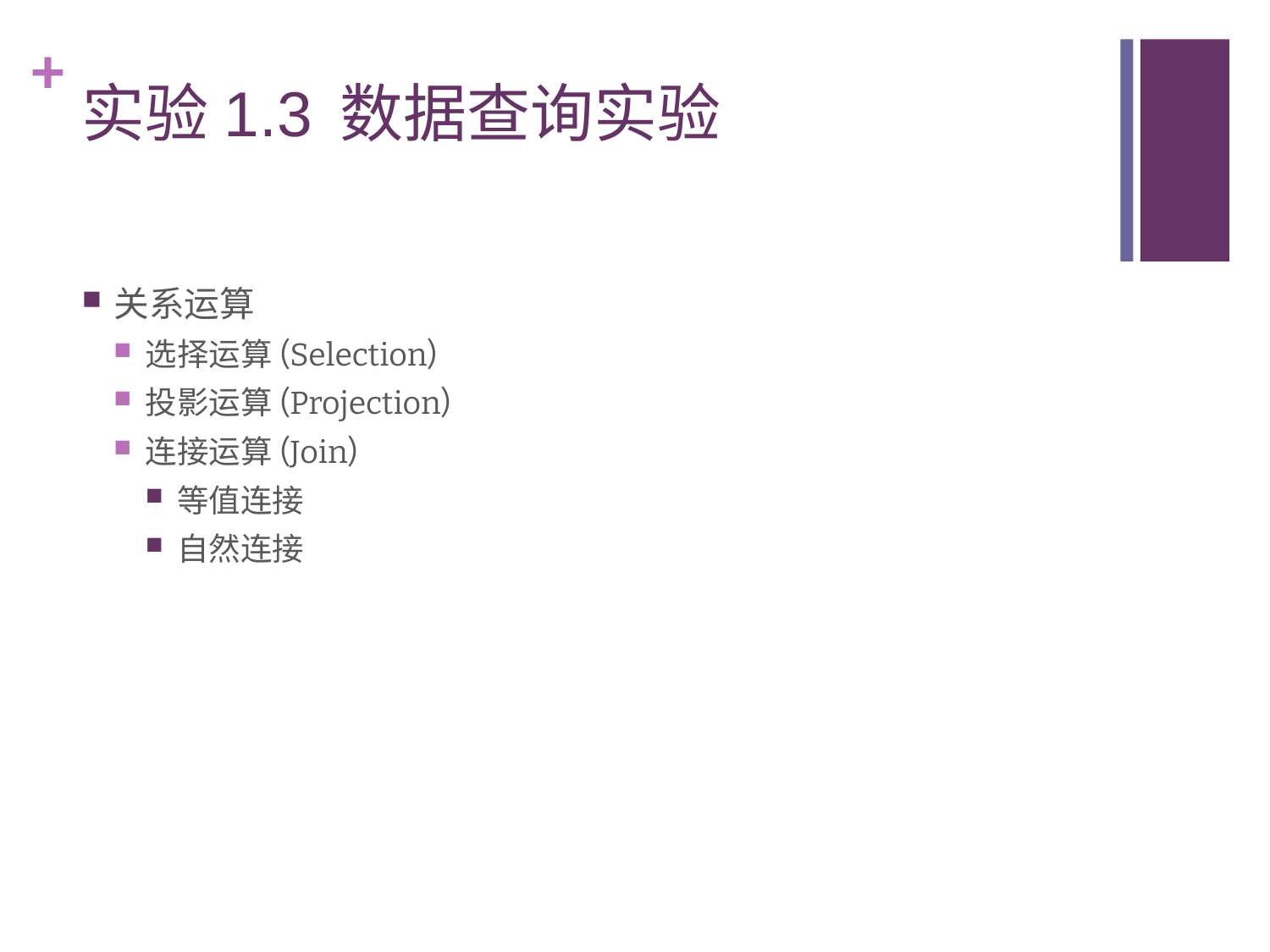

# 实验1.3 数据查询实验
关系运算
选择运算(Selection)
投影运算(Projection)
连接运算(Join)
等值连接
自然连接